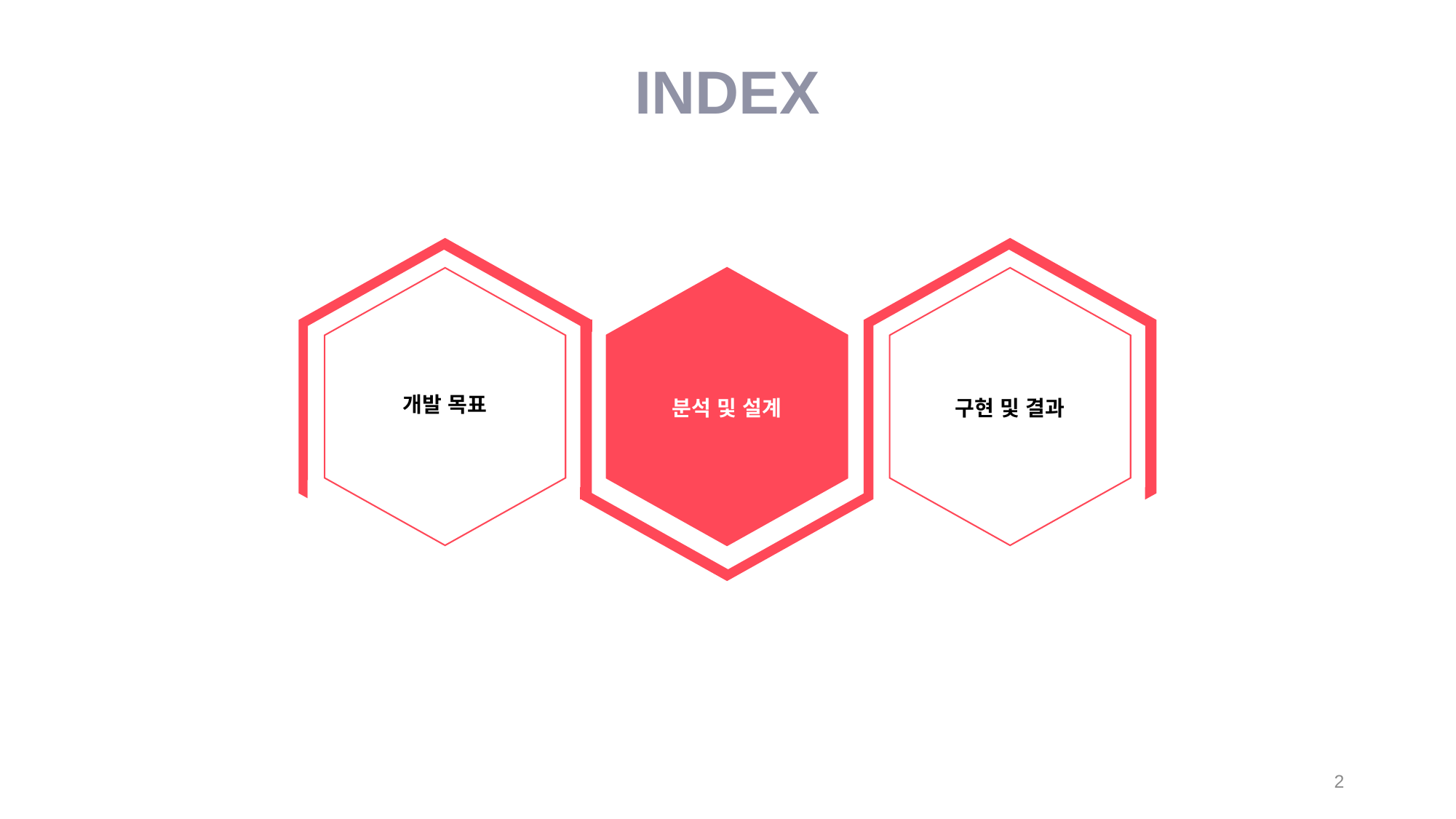

INDEX

개발 목표

구현 및 결과

분석 및 설계

2